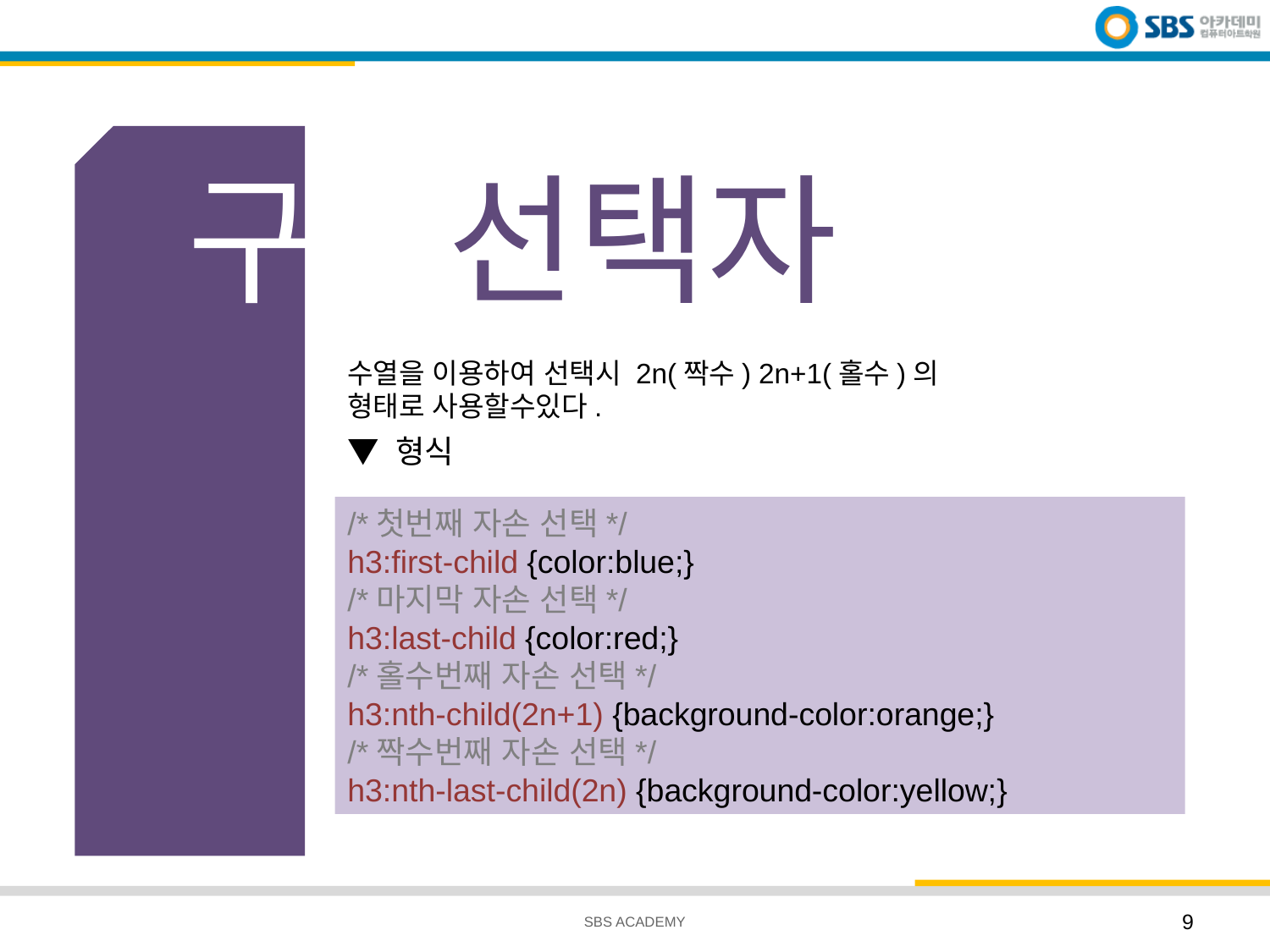

# 구조선택자
수열을 이용하여 선택시 2n(짝수) 2n+1(홀수)의 형태로 사용할수있다.
▼ 형식
/*첫번째 자손 선택*/
h3:first-child {color:blue;}
/*마지막 자손 선택*/
h3:last-child {color:red;}
/*홀수번째 자손 선택*/
h3:nth-child(2n+1) {background-color:orange;}
/*짝수번째 자손 선택*/
h3:nth-last-child(2n) {background-color:yellow;}
SBS ACADEMY
9